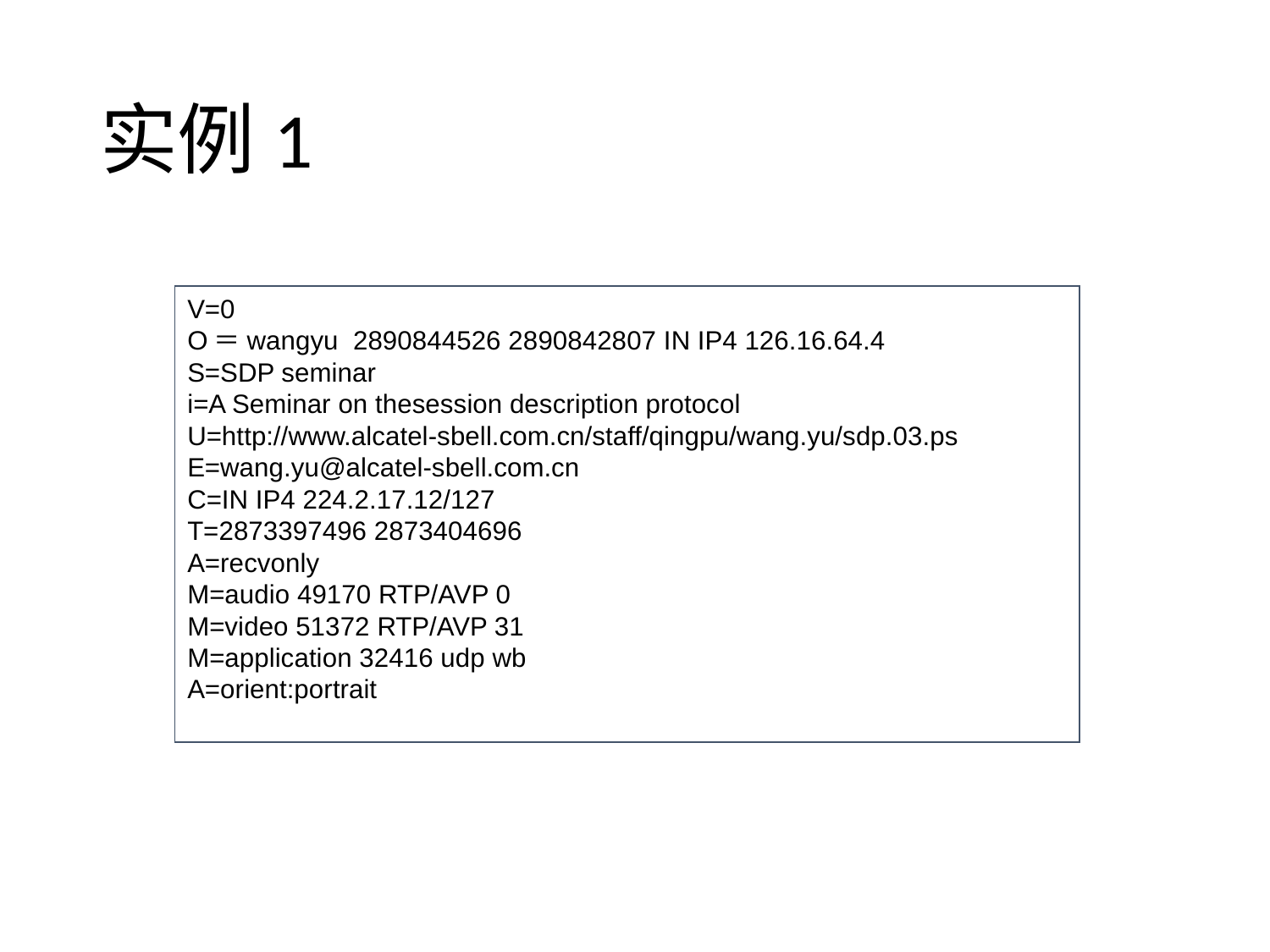

# 实例1
V=0
O＝wangyu  2890844526 2890842807 IN IP4 126.16.64.4
S=SDP seminar
i=A Seminar on thesession description protocol
U=http://www.alcatel-sbell.com.cn/staff/qingpu/wang.yu/sdp.03.ps
E=wang.yu@alcatel-sbell.com.cn
C=IN IP4 224.2.17.12/127
T=2873397496 2873404696
A=recvonly
M=audio 49170 RTP/AVP 0
M=video 51372 RTP/AVP 31
M=application 32416 udp wb
A=orient:portrait